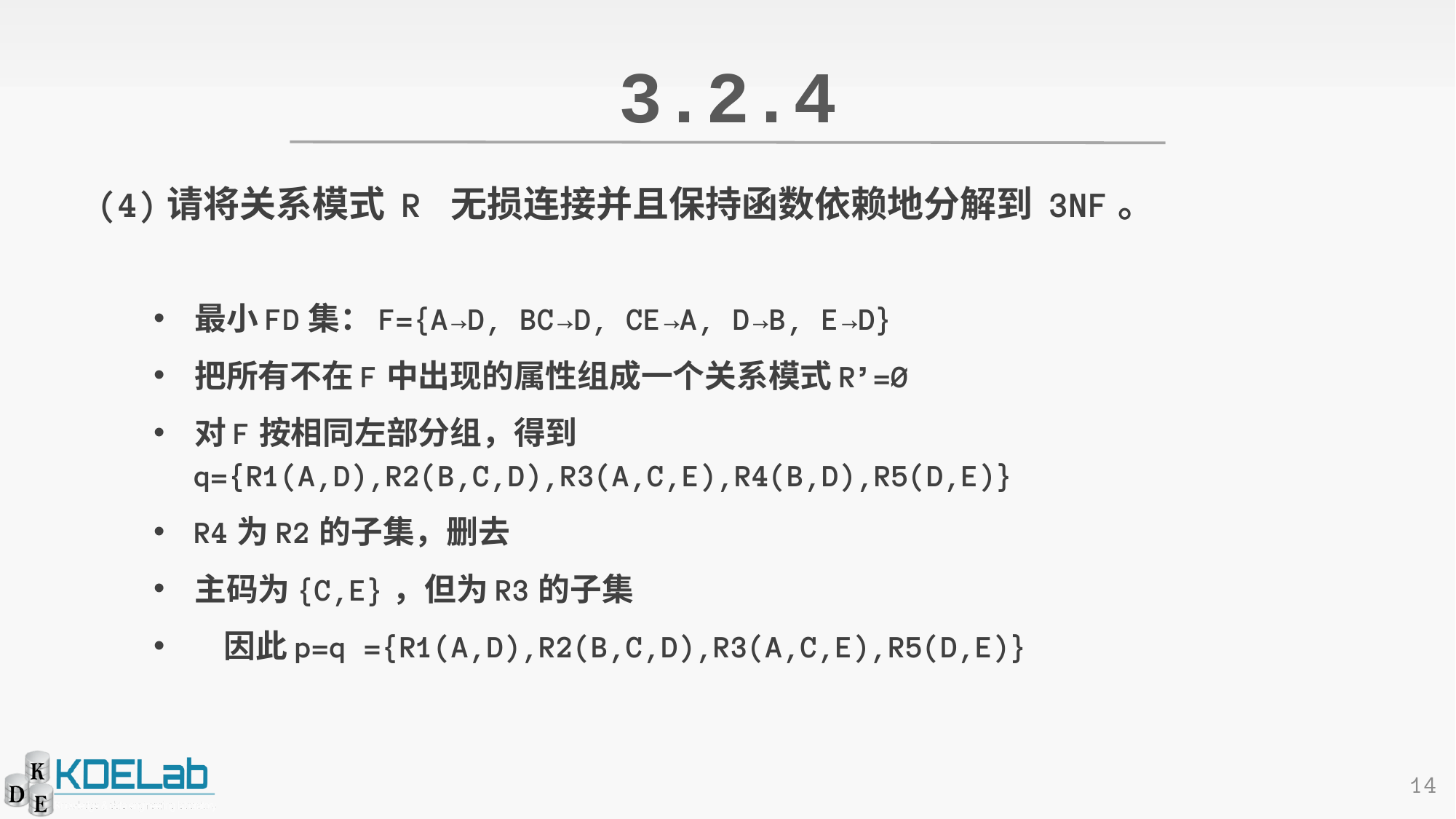

# 3.2.4
(4)请将关系模式 R 无损连接并且保持函数依赖地分解到 3NF。

最小FD集：F={A→D, BC→D, CE→A, D→B, E→D}
把所有不在F中出现的属性组成一个关系模式R’=Ø
对F按相同左部分组，得到q={R1(A,D),R2(B,C,D),R3(A,C,E),R4(B,D),R5(D,E)}
R4为R2的子集，删去
主码为{C,E}，但为R3的子集
   因此p=q ={R1(A,D),R2(B,C,D),R3(A,C,E),R5(D,E)}
14